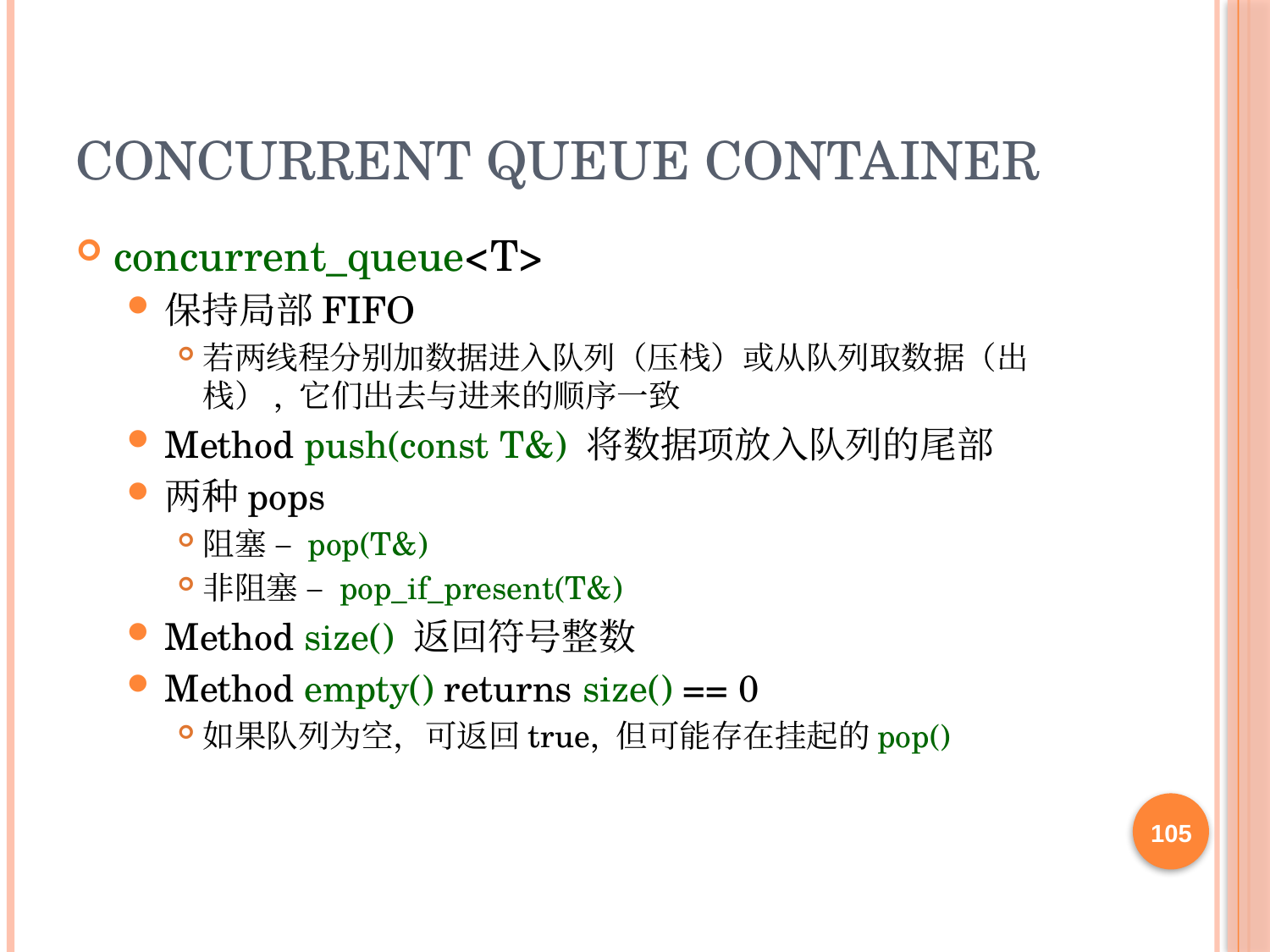

# Concurrent Queue Container
concurrent_queue<T>
保持局部FIFO
若两线程分别加数据进入队列（压栈）或从队列取数据（出栈）, 它们出去与进来的顺序一致
Method push(const T&) 将数据项放入队列的尾部
两种pops
阻塞 – pop(T&)
非阻塞 – pop_if_present(T&)
Method size() 返回符号整数
Method empty() returns size() == 0
如果队列为空，可返回true, 但可能存在挂起的pop()
105
105